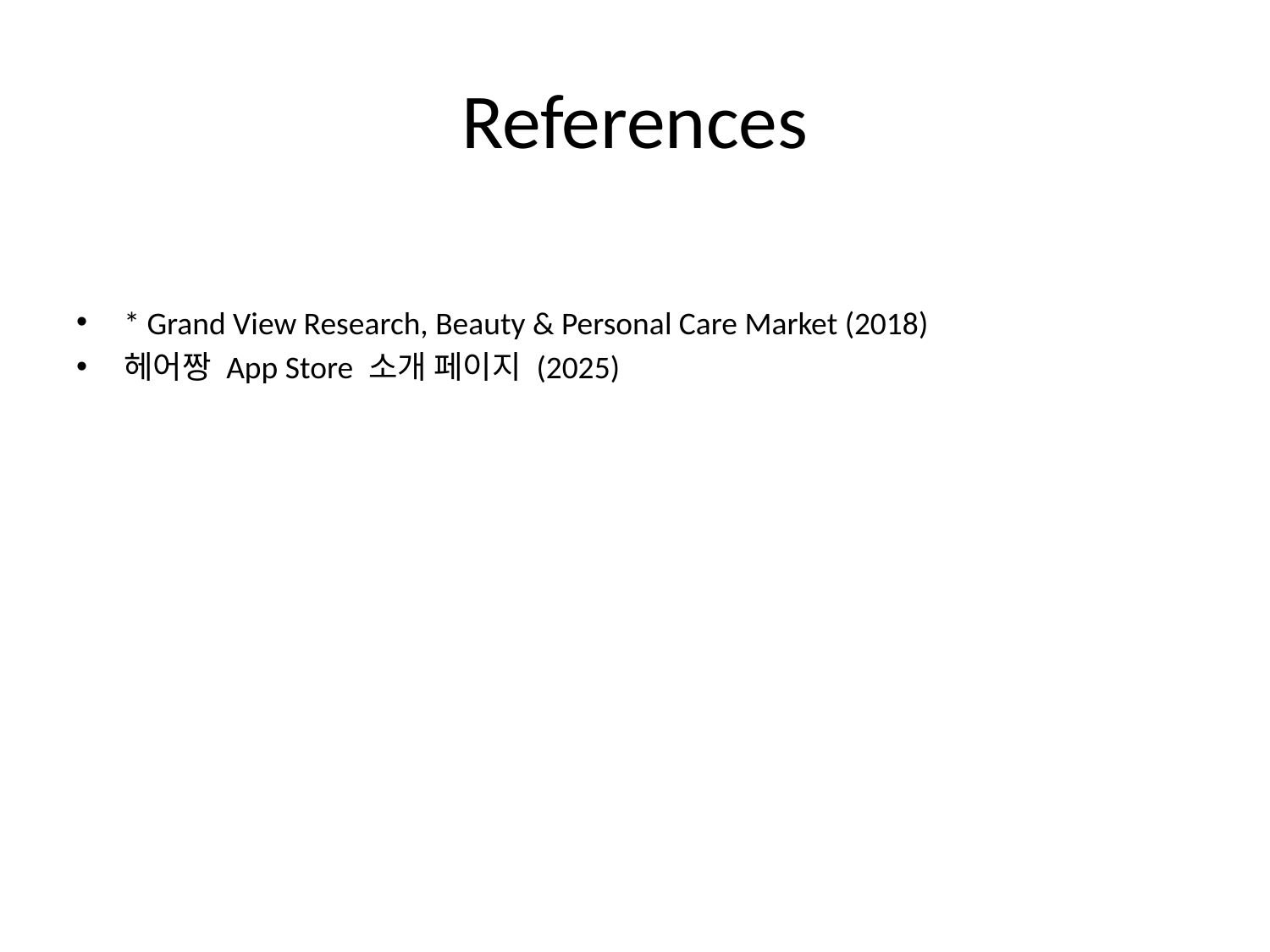

# References

* Grand View Research, Beauty & Personal Care Market (2018)
헤어짱 App Store 소개 페이지 (2025)